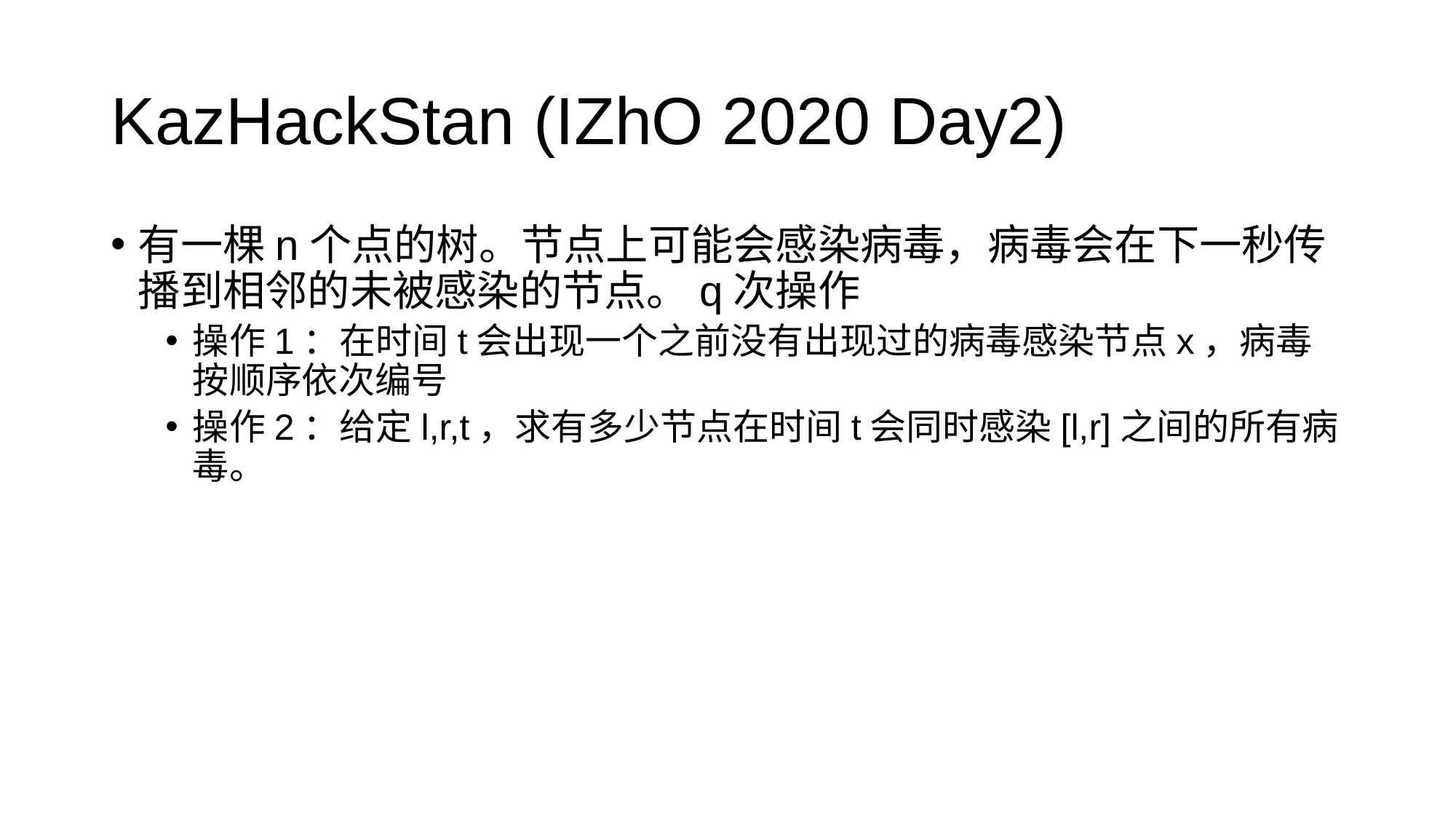

# KazHackStan (IZhO 2020 Day2)
有一棵n个点的树。节点上可能会感染病毒，病毒会在下一秒传播到相邻的未被感染的节点。q次操作
操作1：在时间t会出现一个之前没有出现过的病毒感染节点x，病毒按顺序依次编号
操作2：给定l,r,t，求有多少节点在时间t会同时感染[l,r]之间的所有病毒。